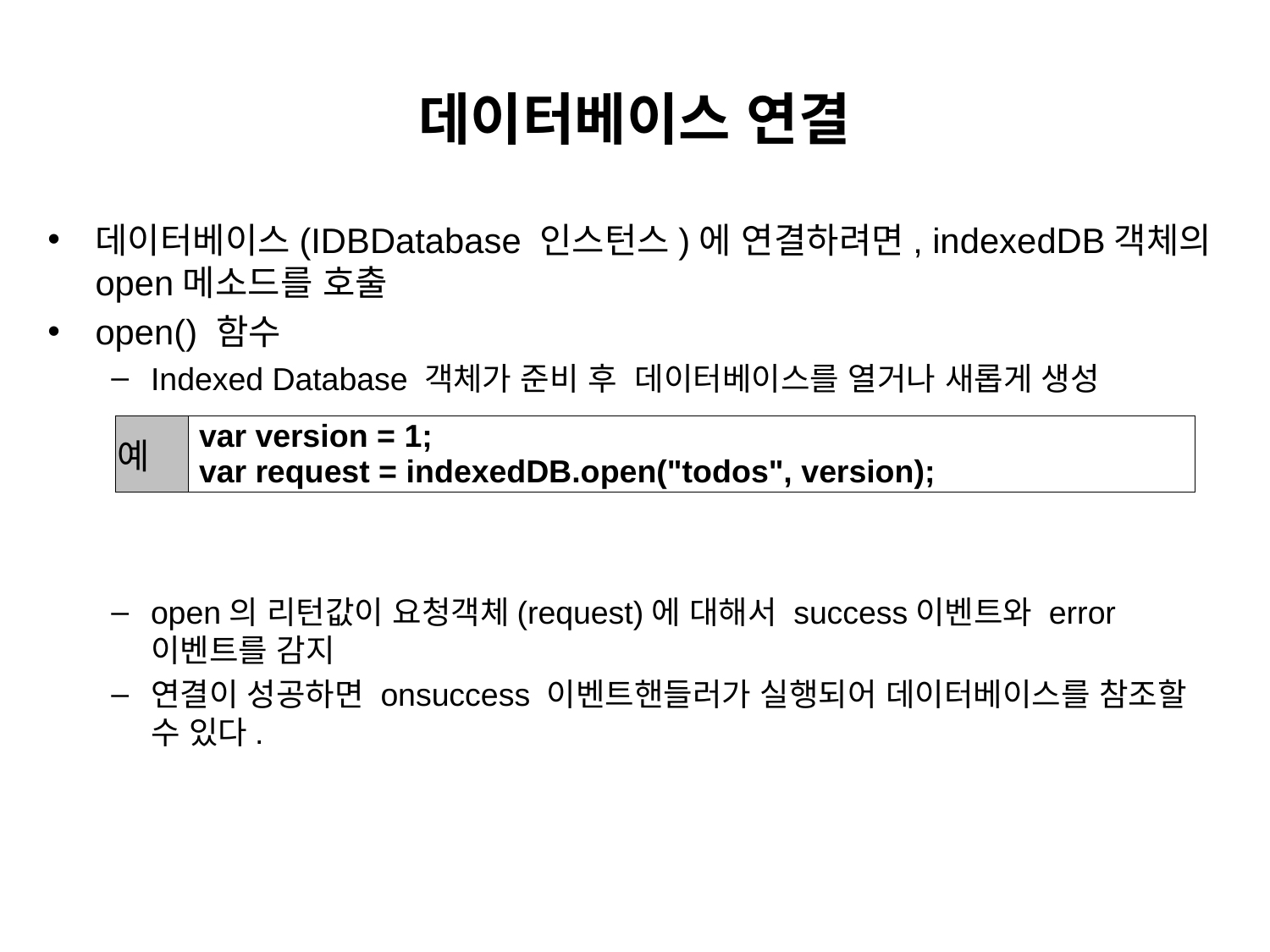

# 데이터베이스 연결
데이터베이스(IDBDatabase 인스턴스)에 연결하려면, indexedDB객체의 open메소드를 호출
open() 함수
Indexed Database 객체가 준비 후  데이터베이스를 열거나 새롭게 생성

open의 리턴값이 요청객체(request)에 대해서 success이벤트와 error이벤트를 감지
연결이 성공하면 onsuccess 이벤트핸들러가 실행되어 데이터베이스를 참조할 수 있다.

| 예 | var version = 1; var request = indexedDB.open("todos", version); |
| --- | --- |